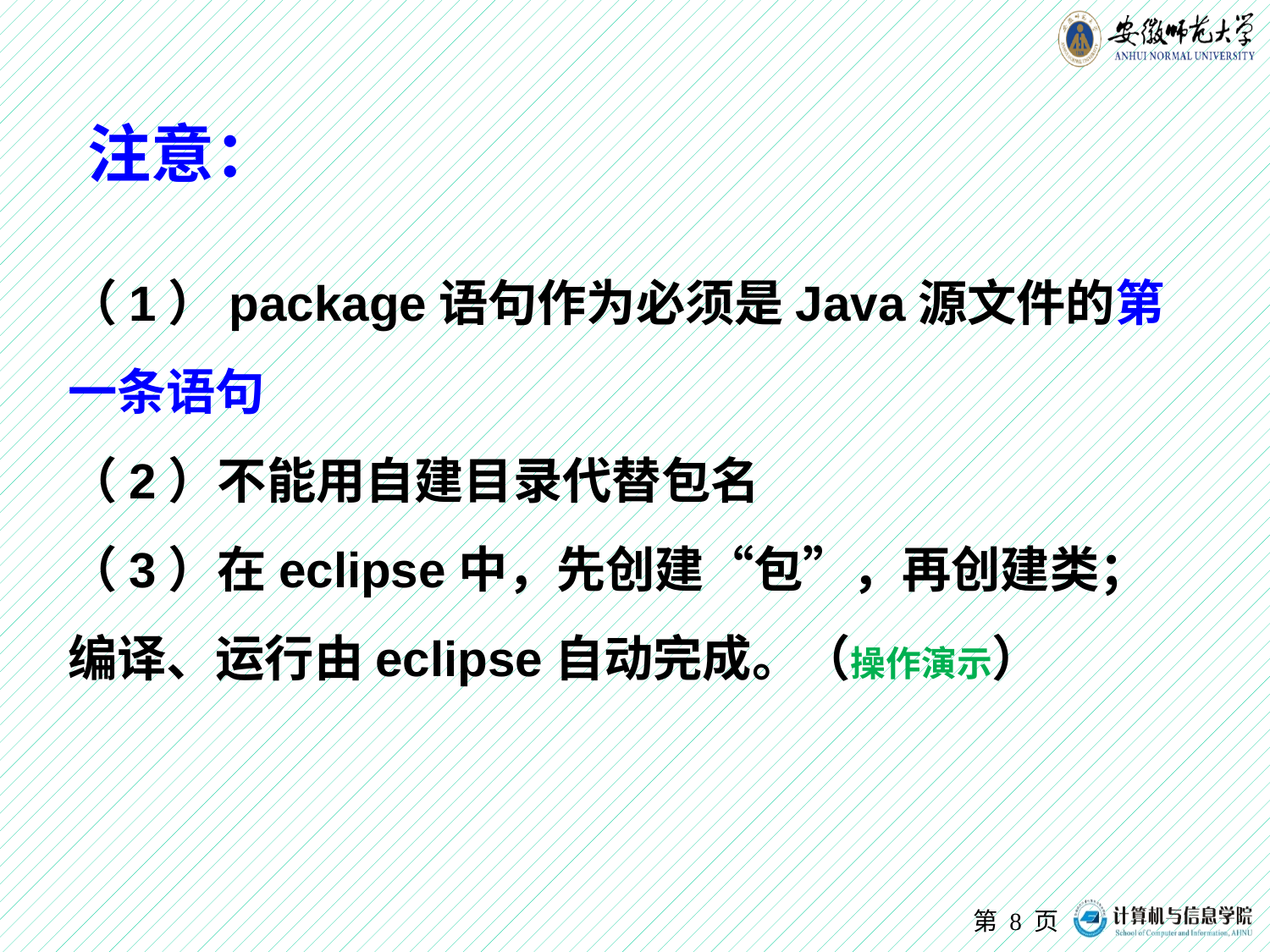

# 注意：
（1）package语句作为必须是Java源文件的第一条语句
（2）不能用自建目录代替包名
（3）在eclipse中，先创建“包”，再创建类；编译、运行由eclipse自动完成。（操作演示）
第 8 页